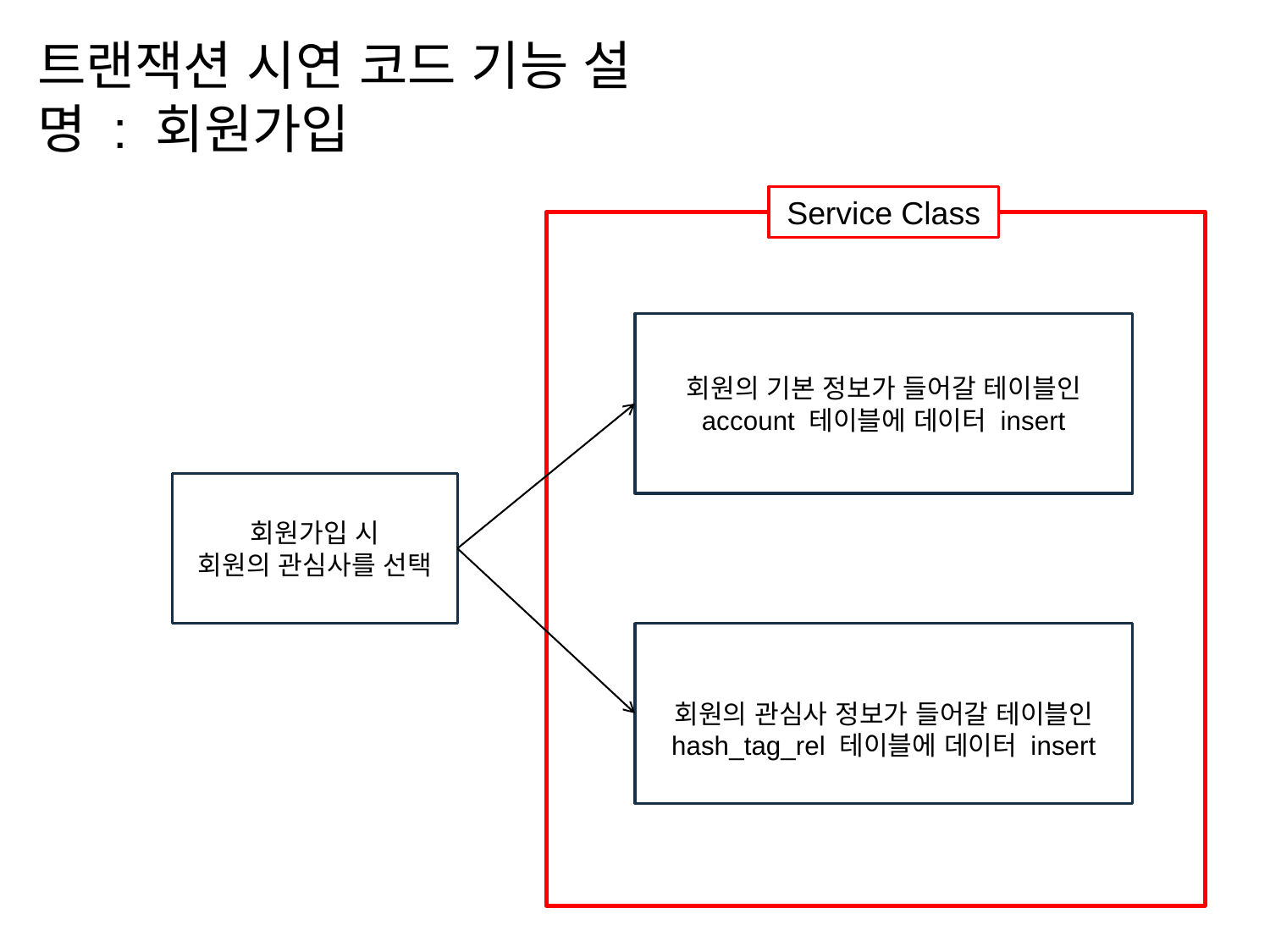

트랜잭션 시연 코드 기능 설명 : 회원가입
Service Class

회원의 기본 정보가 들어갈 테이블인 account 테이블에 데이터 insert
회원가입 시
회원의 관심사를 선택

회원의 관심사 정보가 들어갈 테이블인
hash_tag_rel 테이블에 데이터 insert